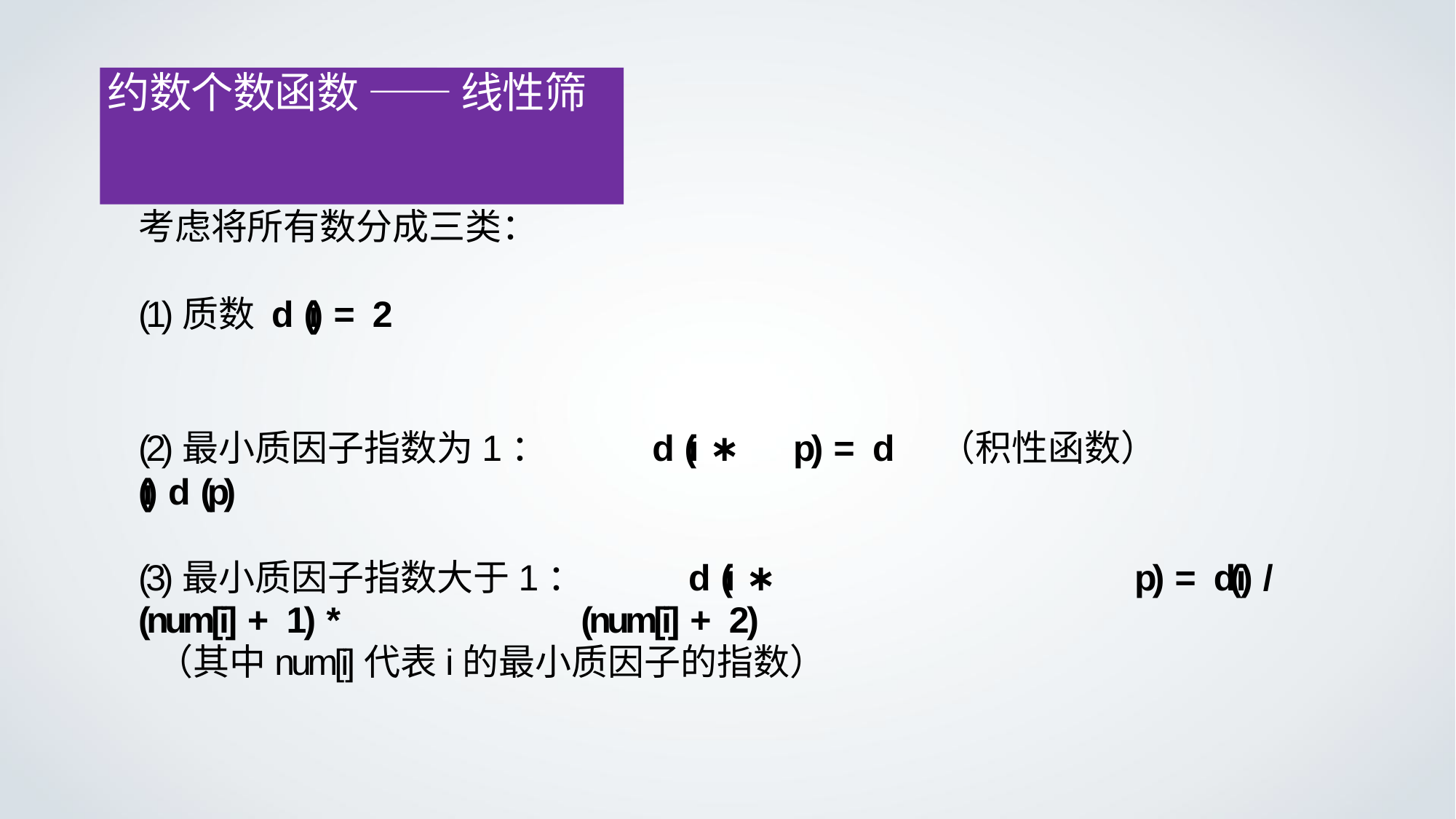

# 约数个数函数 —— 线性筛
考虑将所有数分成三类：
(1)质数	d (i) = 2
(2)最小质因子指数为1：	d (i ∗	p) = d (i) d (p)
（积性函数）
(3)最小质因子指数大于1：	d (i ∗	p) = d(i) / (num[i] + 1) *	(num[i] + 2)
（其中num[i]代表i的最小质因子的指数）